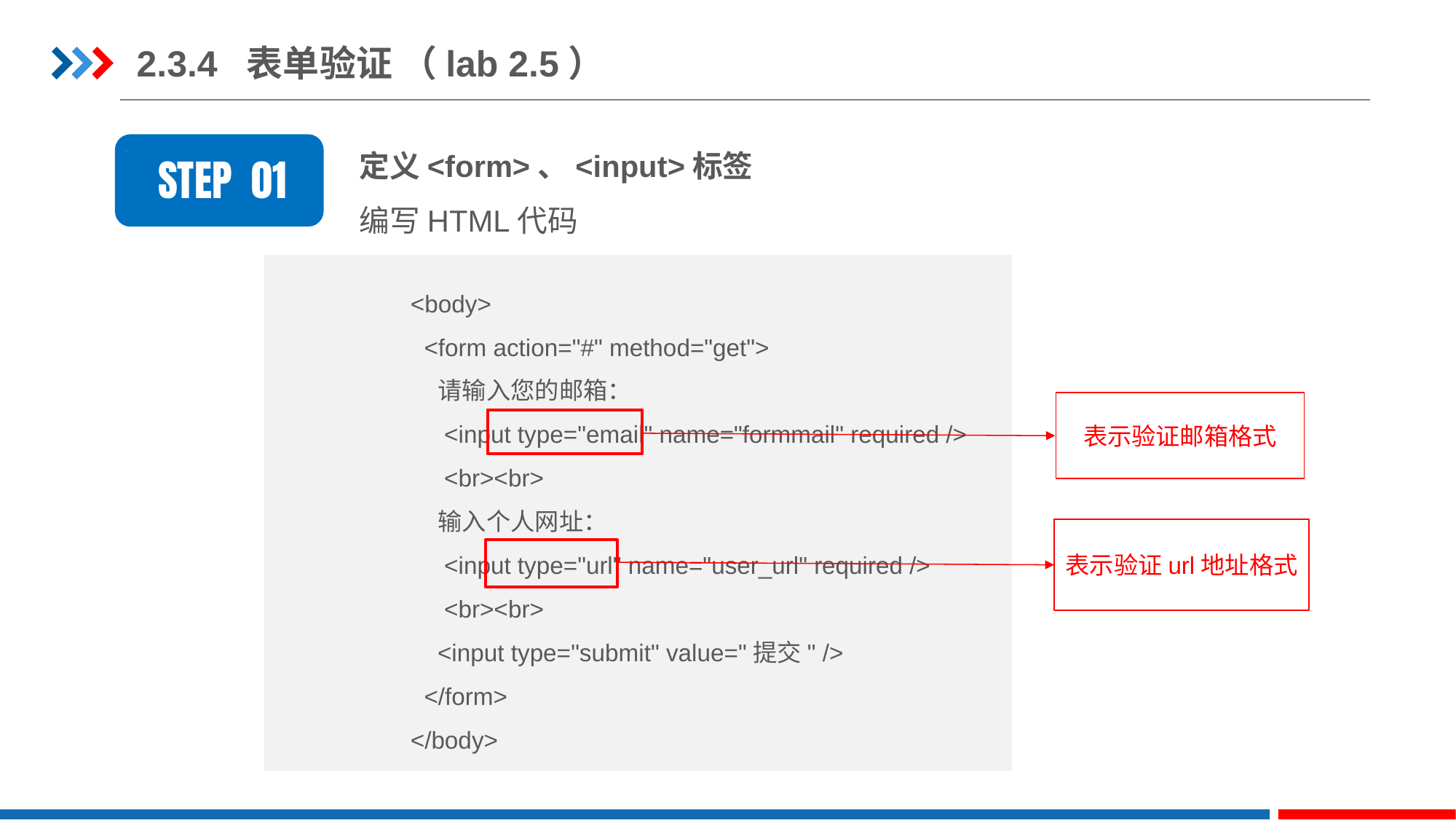

2.3.4  表单验证 （lab 2.5）
定义<form>、<input>标签
编写HTML代码

STEP  01

<body>
  <form action="#" method="get">
    请输入您的邮箱：
     <input type="email" name="formmail" required />
     <br><br>
    输入个人网址：
     <input type="url" name="user_url" required />
     <br><br>
    <input type="submit" value="提交" />
  </form>
</body>
表示验证邮箱格式

表示验证url地址格式